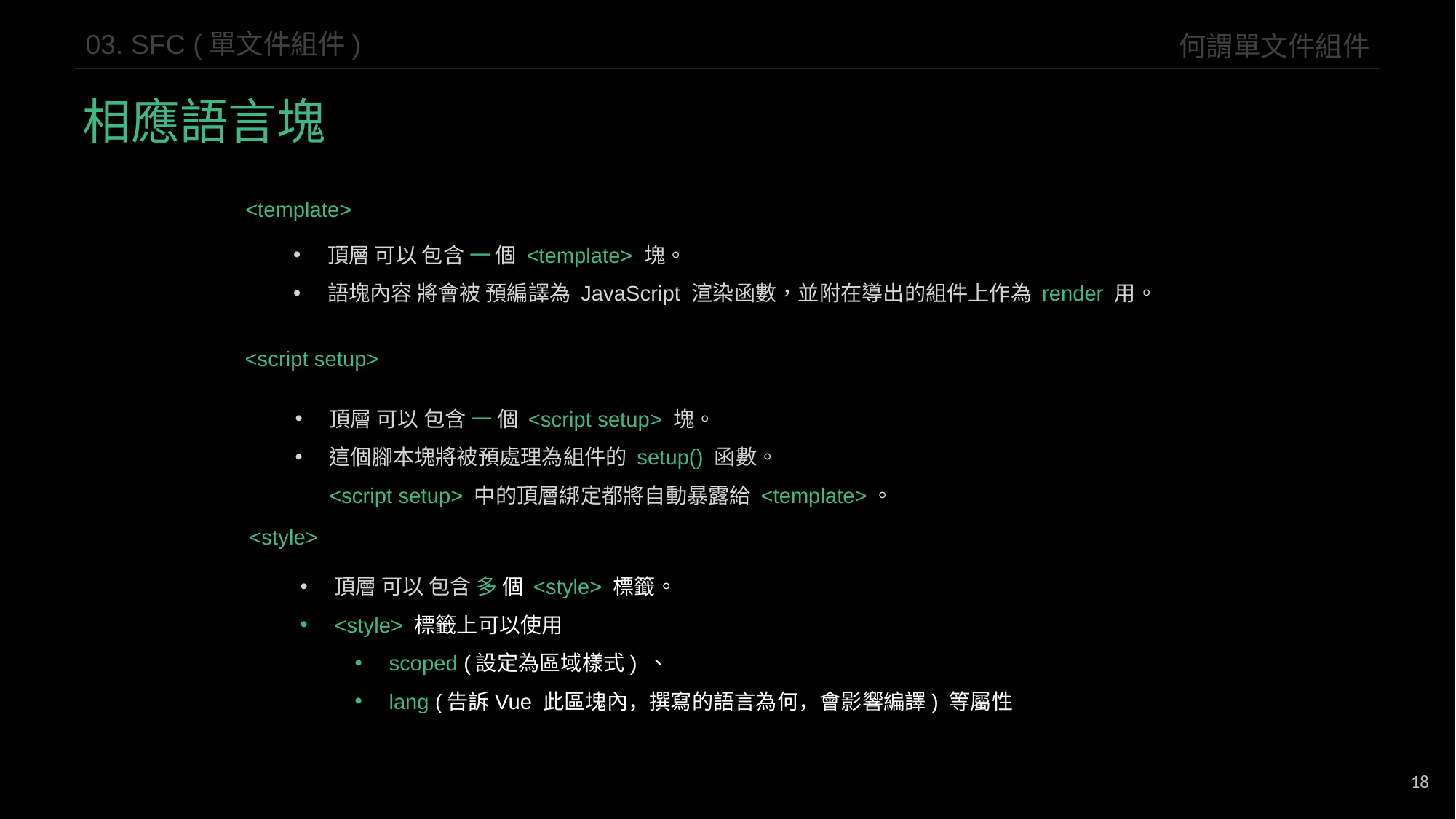

何謂單文件組件
03. SFC (單文件組件)
相應語言塊
<template>
頂層 可以 包含 一 個 <template> 塊。
語塊內容 將會被 預編譯為 JavaScript 渲染函數，並附在導出的組件上作為 render 用。
<script setup>
頂層 可以 包含 一 個 <script setup> 塊。
這個腳本塊將被預處理為組件的 setup() 函數。
<script setup> 中的頂層綁定都將自動暴露給 <template>。
<style>
頂層 可以 包含 多 個 <style> 標籤。
<style> 標籤上可以使用
scoped (設定為區域樣式) 、
lang (告訴Vue 此區塊內，撰寫的語言為何，會影響編譯) 等屬性
18